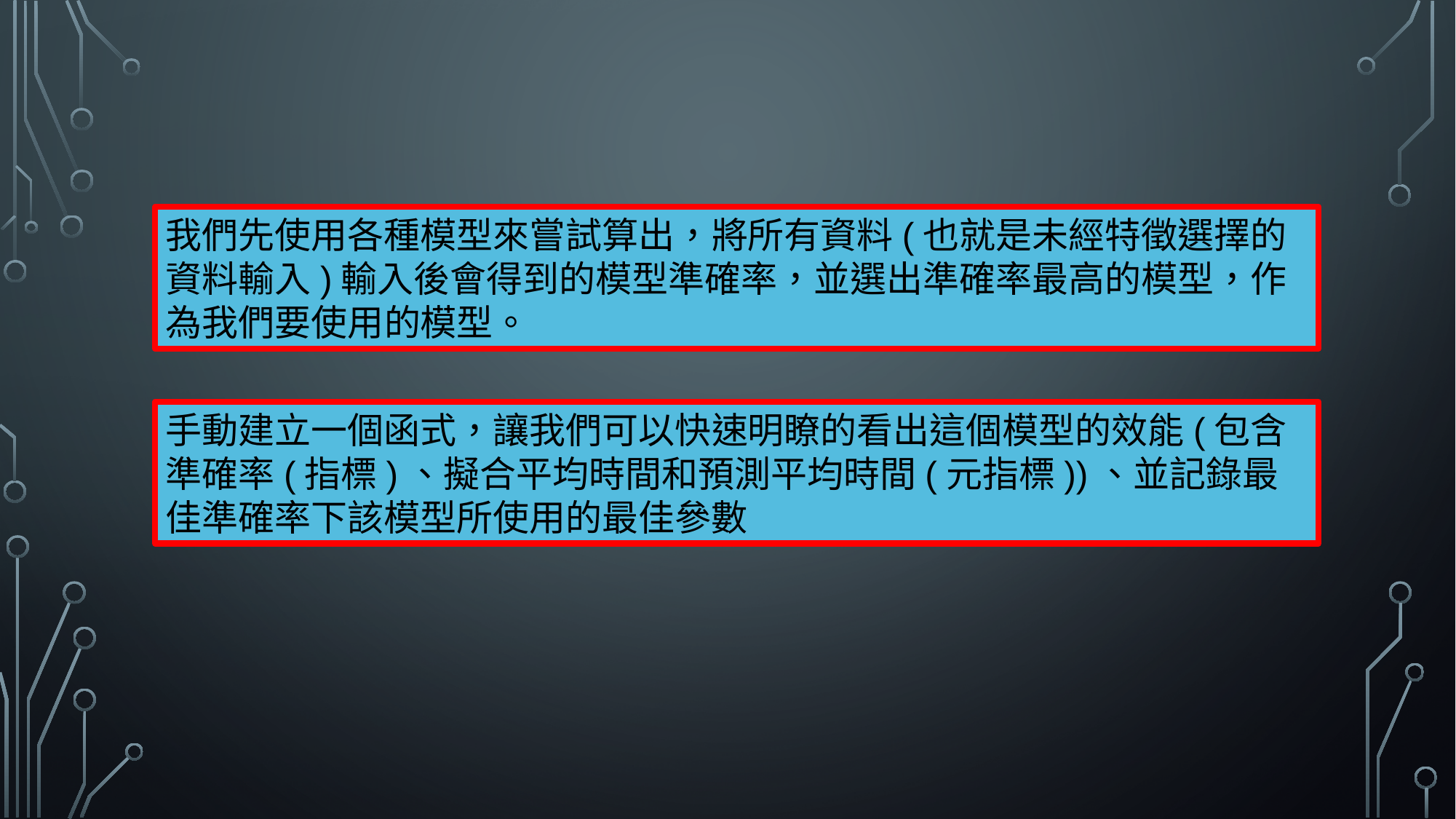

我們先使用各種模型來嘗試算出，將所有資料(也就是未經特徵選擇的資料輸入)輸入後會得到的模型準確率，並選出準確率最高的模型，作為我們要使用的模型。
#

手動建立一個函式，讓我們可以快速明瞭的看出這個模型的效能(包含準確率(指標)、擬合平均時間和預測平均時間(元指標))、並記錄最佳準確率下該模型所使用的最佳參數